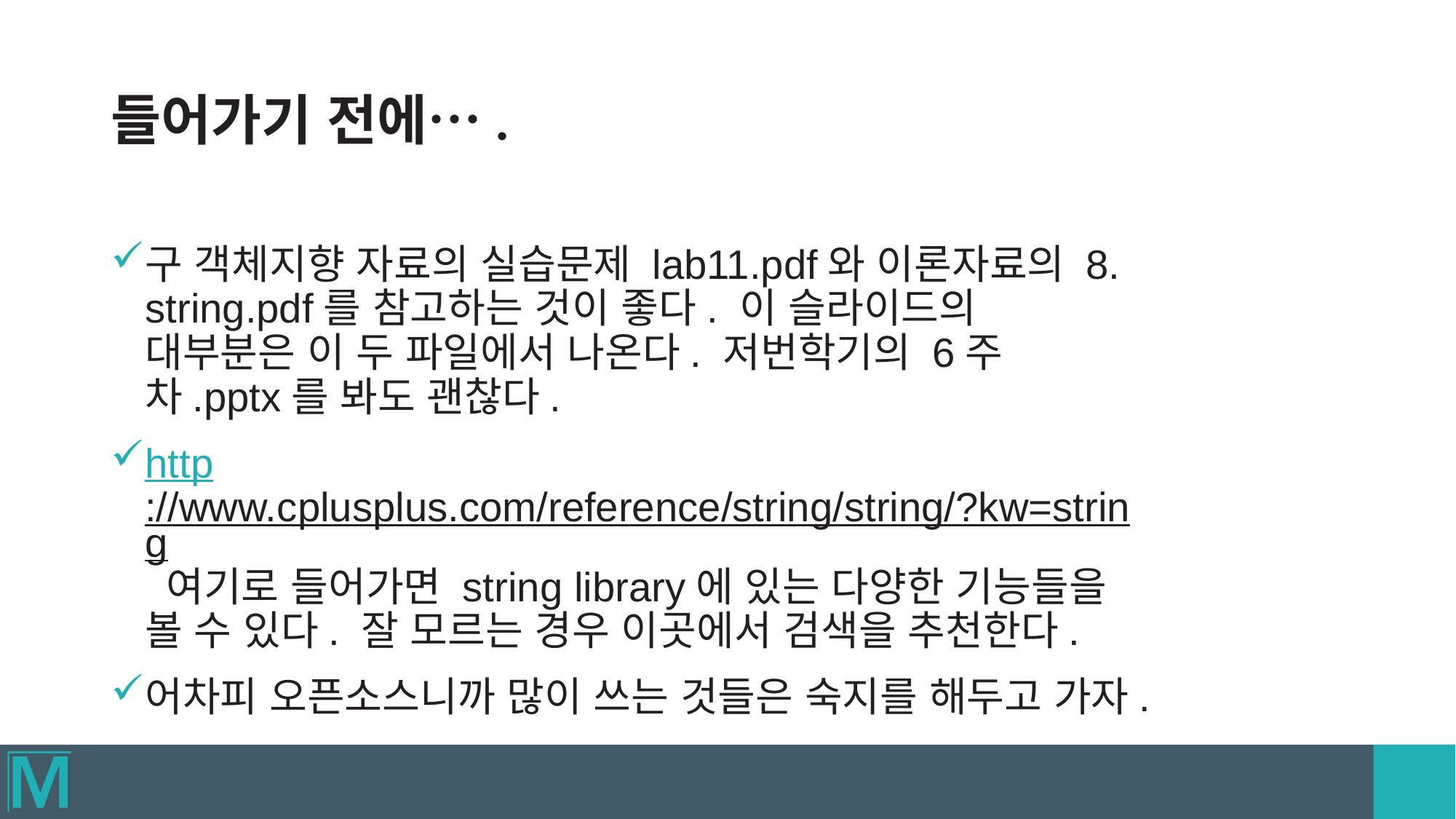

# 들어가기 전에….
구 객체지향 자료의 실습문제 lab11.pdf와 이론자료의 8. string.pdf를 참고하는 것이 좋다. 이 슬라이드의 대부분은 이 두 파일에서 나온다. 저번학기의 6주차.pptx를 봐도 괜찮다.
http://www.cplusplus.com/reference/string/string/?kw=string 여기로 들어가면 string library에 있는 다양한 기능들을 볼 수 있다. 잘 모르는 경우 이곳에서 검색을 추천한다.
어차피 오픈소스니까 많이 쓰는 것들은 숙지를 해두고 가자.